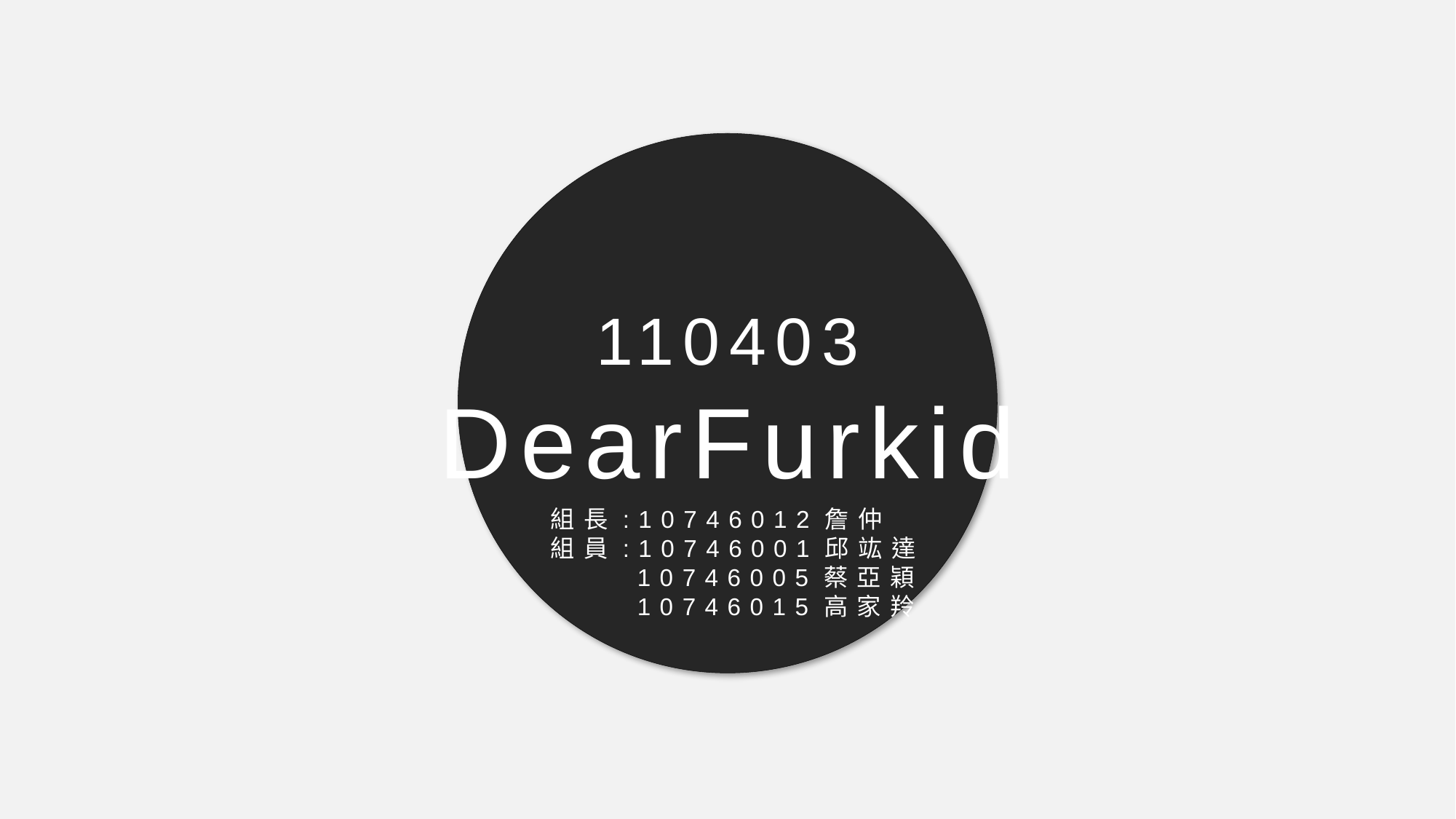

110403
DearFurkid
組長:10746012詹仲
組員:10746001邱竑達
　　 10746005蔡亞穎
　　 10746015高家羚